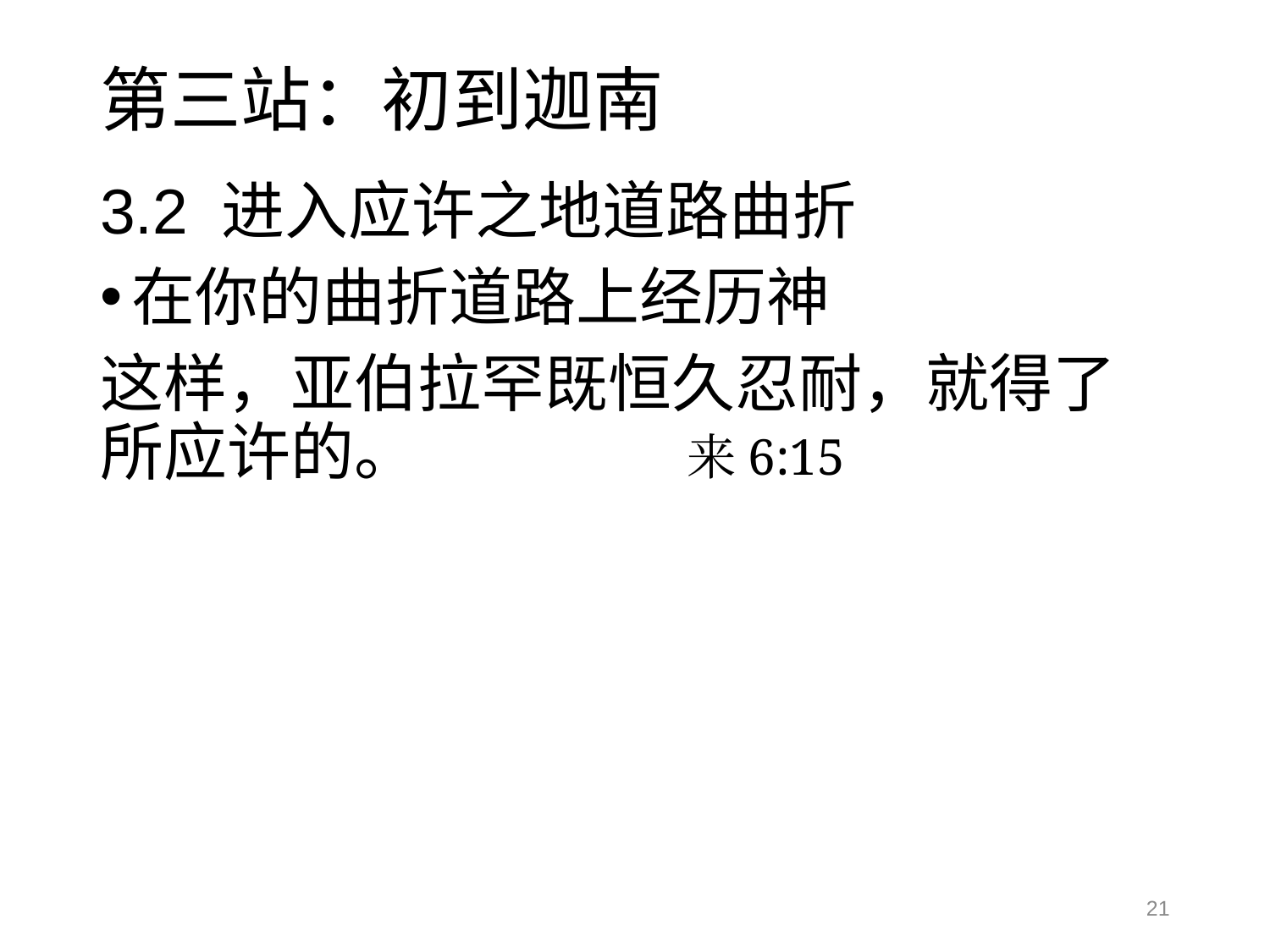

# 第三站：初到迦南
3.2 进入应许之地道路曲折
在你的曲折道路上经历神
这样，亚伯拉罕既恒久忍耐，就得了所应许的。                   来6:15
21